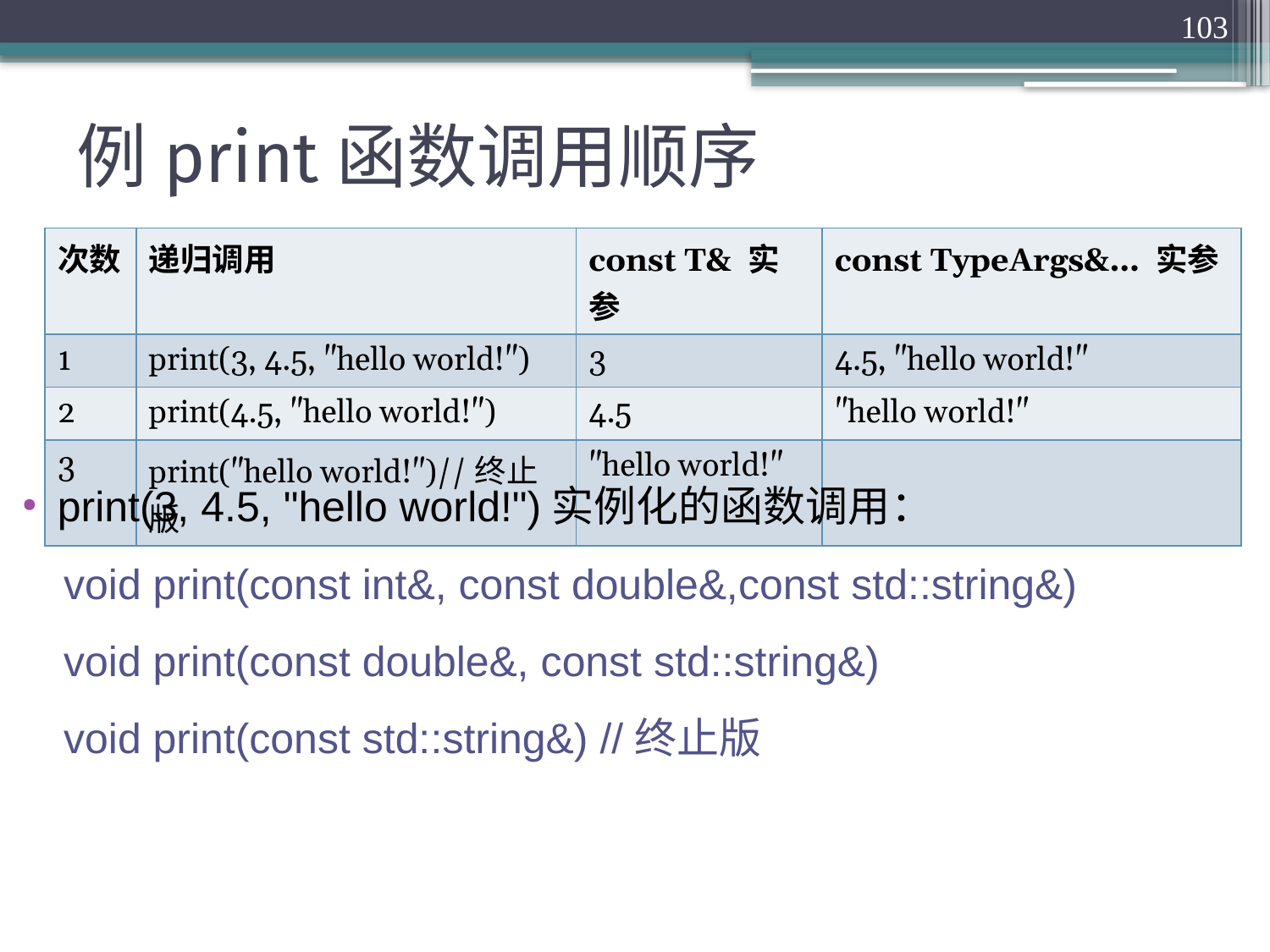

103
# 例print函数调用顺序
| 次数 | 递归调用 | const T& 实参 | const TypeArgs&… 实参 |
| --- | --- | --- | --- |
| 1 | print(3, 4.5, "hello world!") | 3 | 4.5, "hello world!" |
| 2 | print(4.5, "hello world!") | 4.5 | "hello world!" |
| 3 | print("hello world!")//终止版 | "hello world!" |  |
print(3, 4.5, "hello world!")实例化的函数调用：
void print(const int&, const double&,const std::string&)
void print(const double&, const std::string&)
void print(const std::string&) //终止版